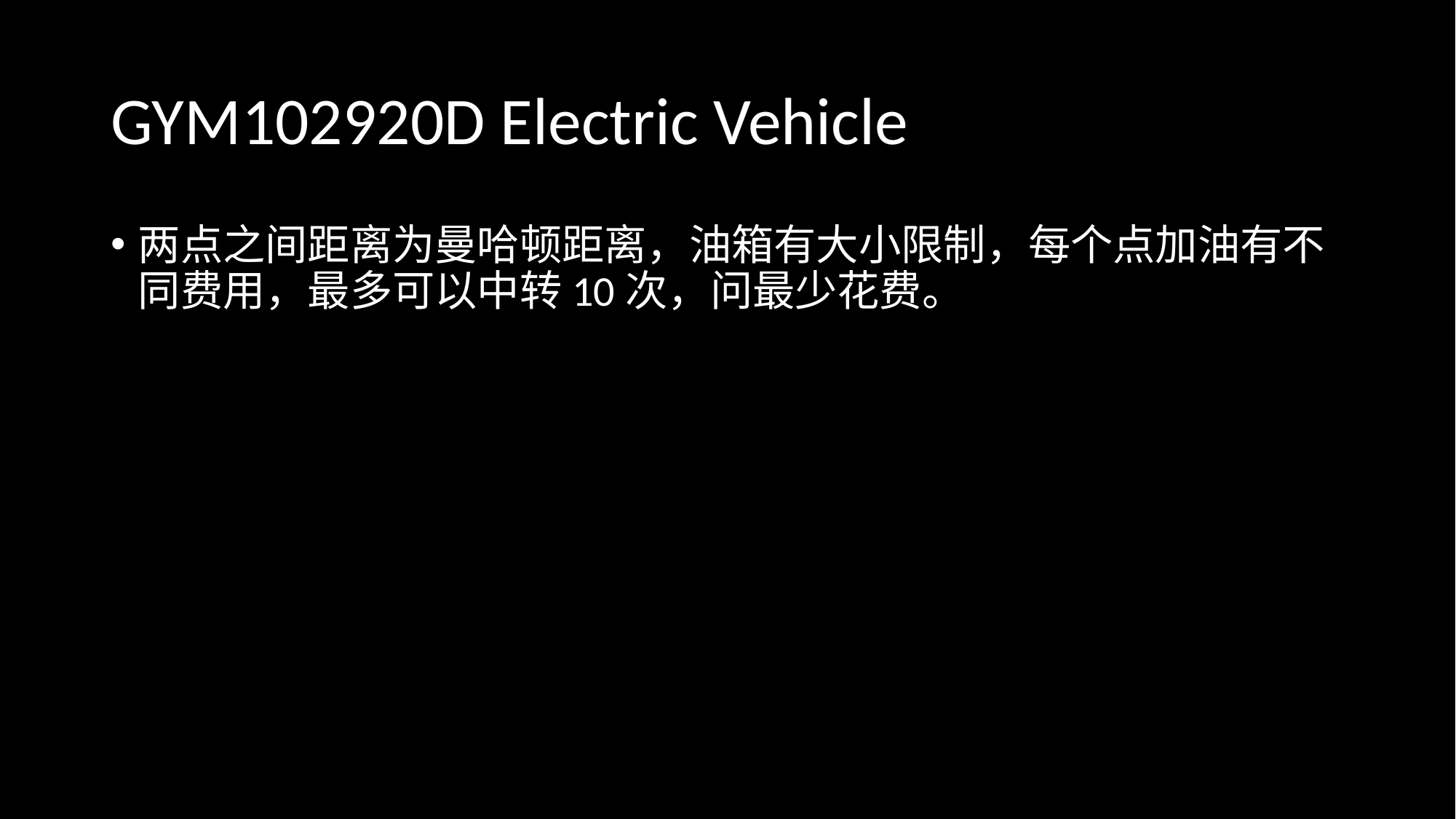

# GYM102920D Electric Vehicle
两点之间距离为曼哈顿距离，油箱有大小限制，每个点加油有不同费用，最多可以中转10次，问最少花费。